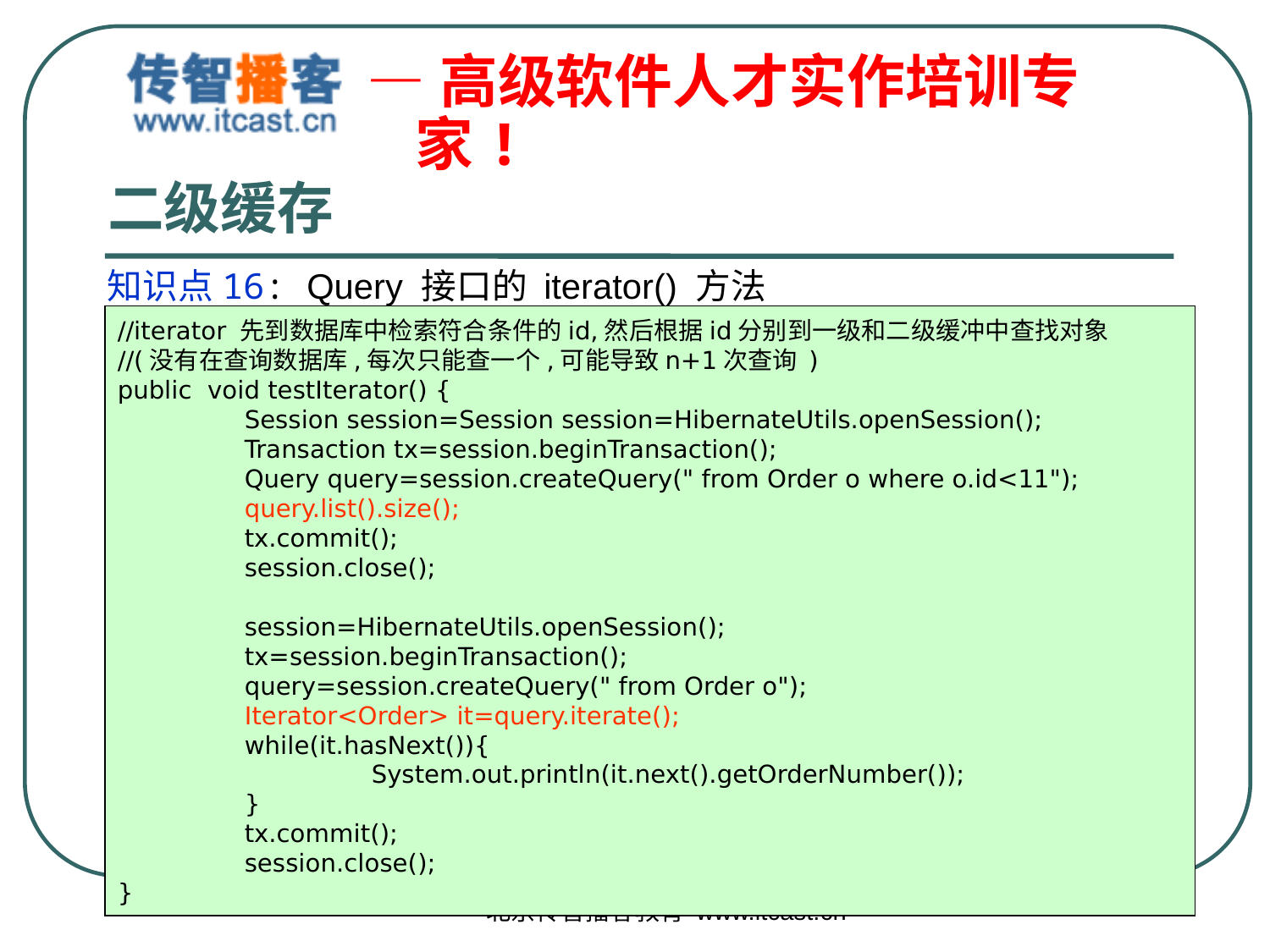

# 二级缓存
知识点16: Query 接口的 iterator() 方法
//iterator 先到数据库中检索符合条件的id,然后根据id分别到一级和二级缓冲中查找对象
//(没有在查询数据库,每次只能查一个,可能导致n+1次查询 )
public  void testIterator() {
	Session session=Session session=HibernateUtils.openSession();
	Transaction tx=session.beginTransaction();
	Query query=session.createQuery(" from Order o where o.id<11");
	query.list().size();
	tx.commit();
	session.close();

	session=HibernateUtils.openSession();
	tx=session.beginTransaction();
	query=session.createQuery(" from Order o");
	Iterator<Order> it=query.iterate();
	while(it.hasNext()){
		System.out.println(it.next().getOrderNumber());
	}
	tx.commit();
	session.close();
}
北京传智播客教育 www.itcast.cn